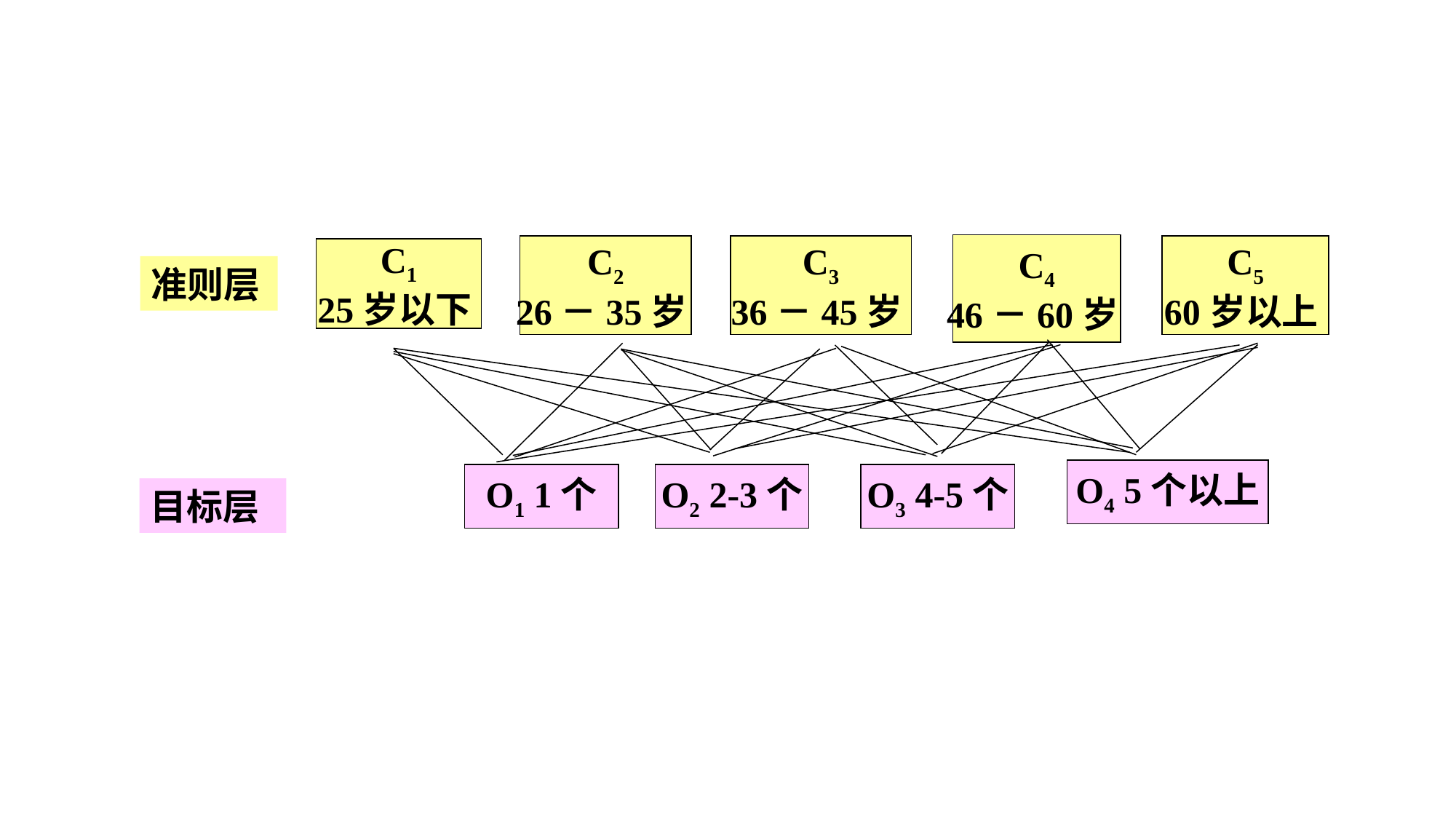

C4
46－60岁
C2
26－35岁
C3
36－45岁
C5
60岁以上
C1
25岁以下
准则层

O4 5个以上
O1 1个
O2 2-3个
O3 4-5个
目标层